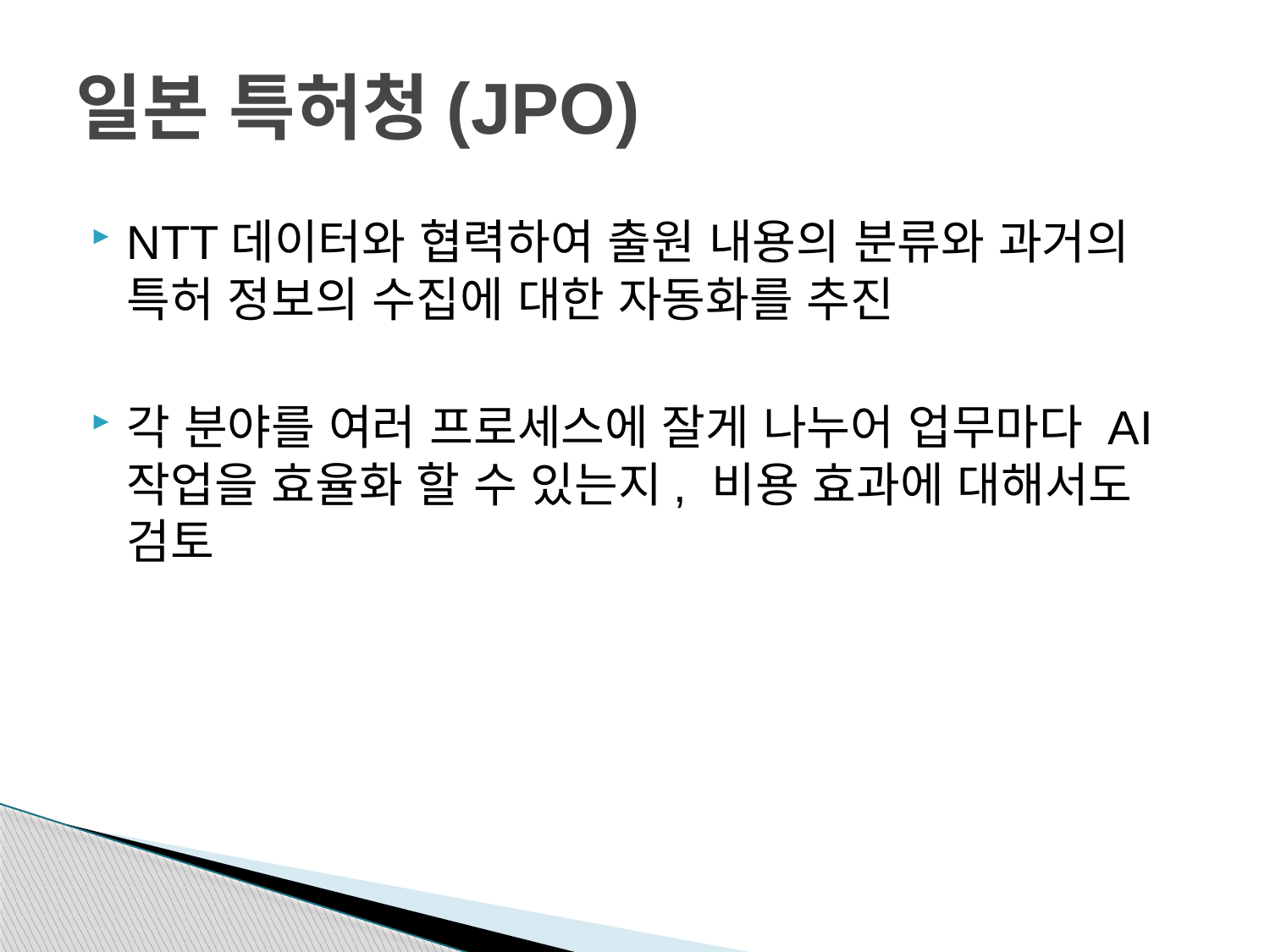

# 일본 특허청(JPO)
NTT데이터와 협력하여 출원 내용의 분류와 과거의 특허 정보의 수집에 대한 자동화를 추진

각 분야를 여러 프로세스에 잘게 나누어 업무마다 AI작업을 효율화 할 수 있는지, 비용 효과에 대해서도 검토